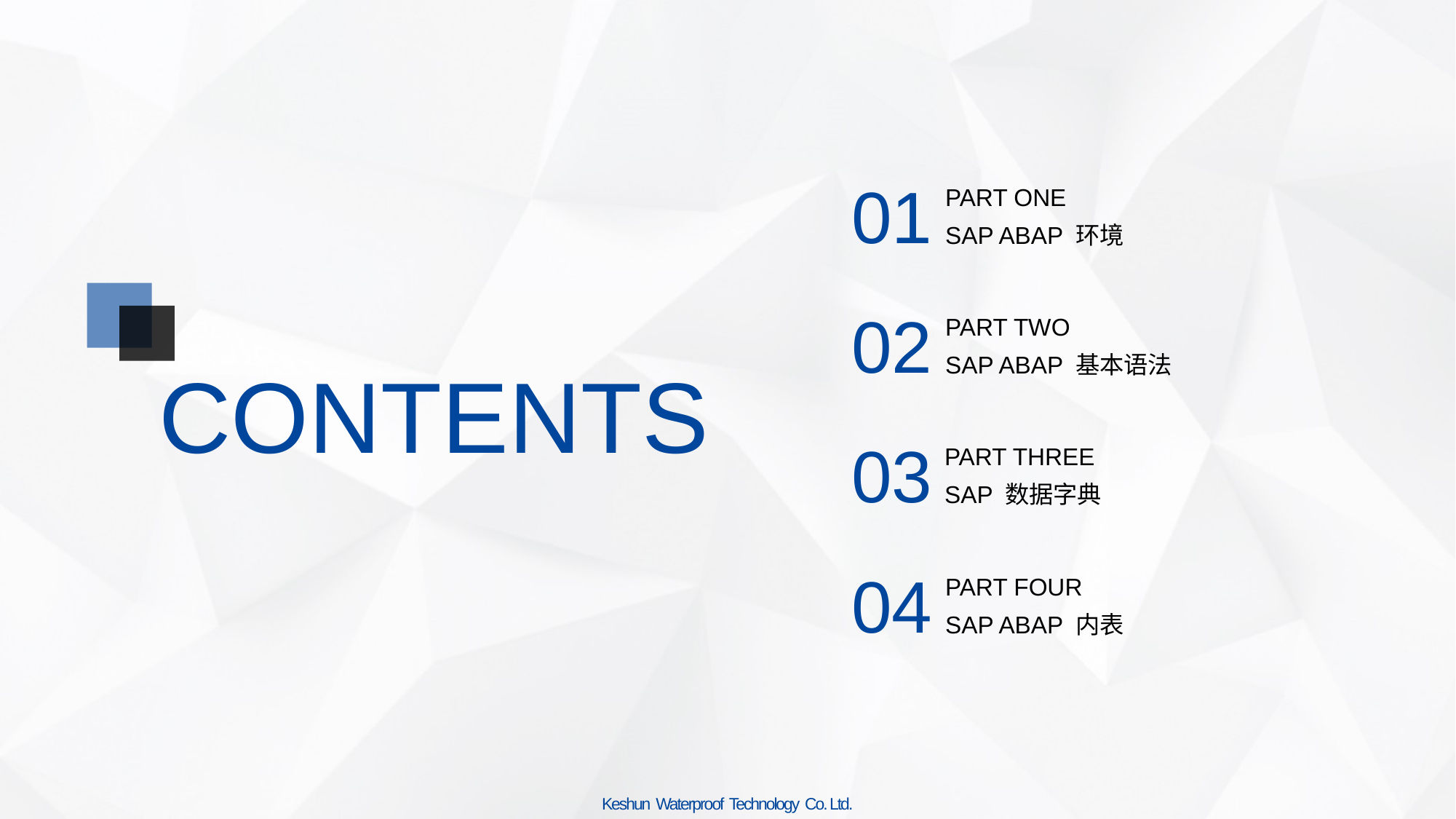

01
PART ONE
SAP ABAP 环境
02
PART TWO
SAP ABAP 基本语法
03
PART THREE
SAP 数据字典
04
PART FOUR
SAP ABAP 内表

CONTENTS